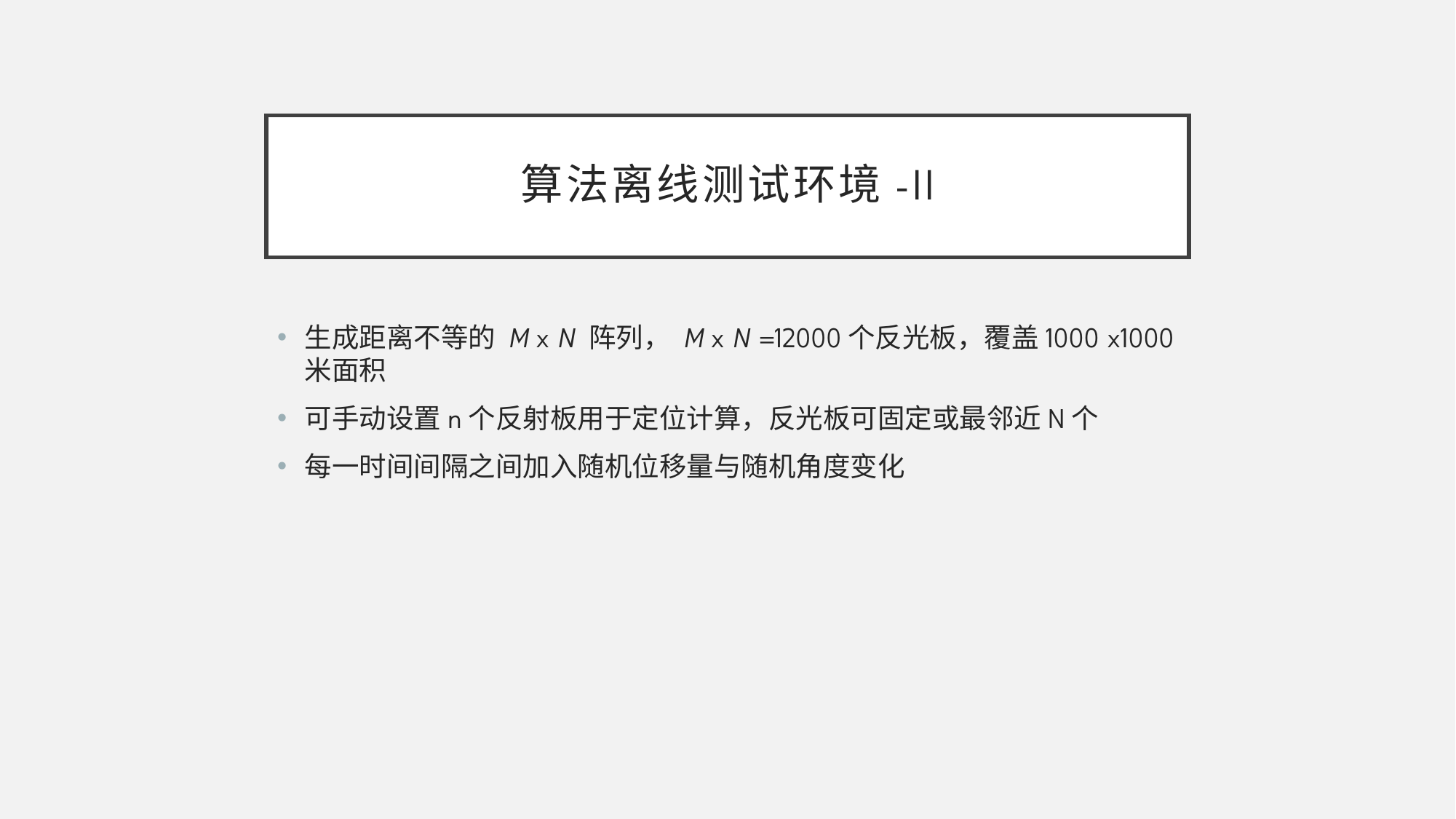

# 算法离线测试环境-II
生成距离不等的 M x N 阵列， M x N =12000个反光板，覆盖1000 x1000米面积
可手动设置n个反射板用于定位计算，反光板可固定或最邻近N个
每一时间间隔之间加入随机位移量与随机角度变化